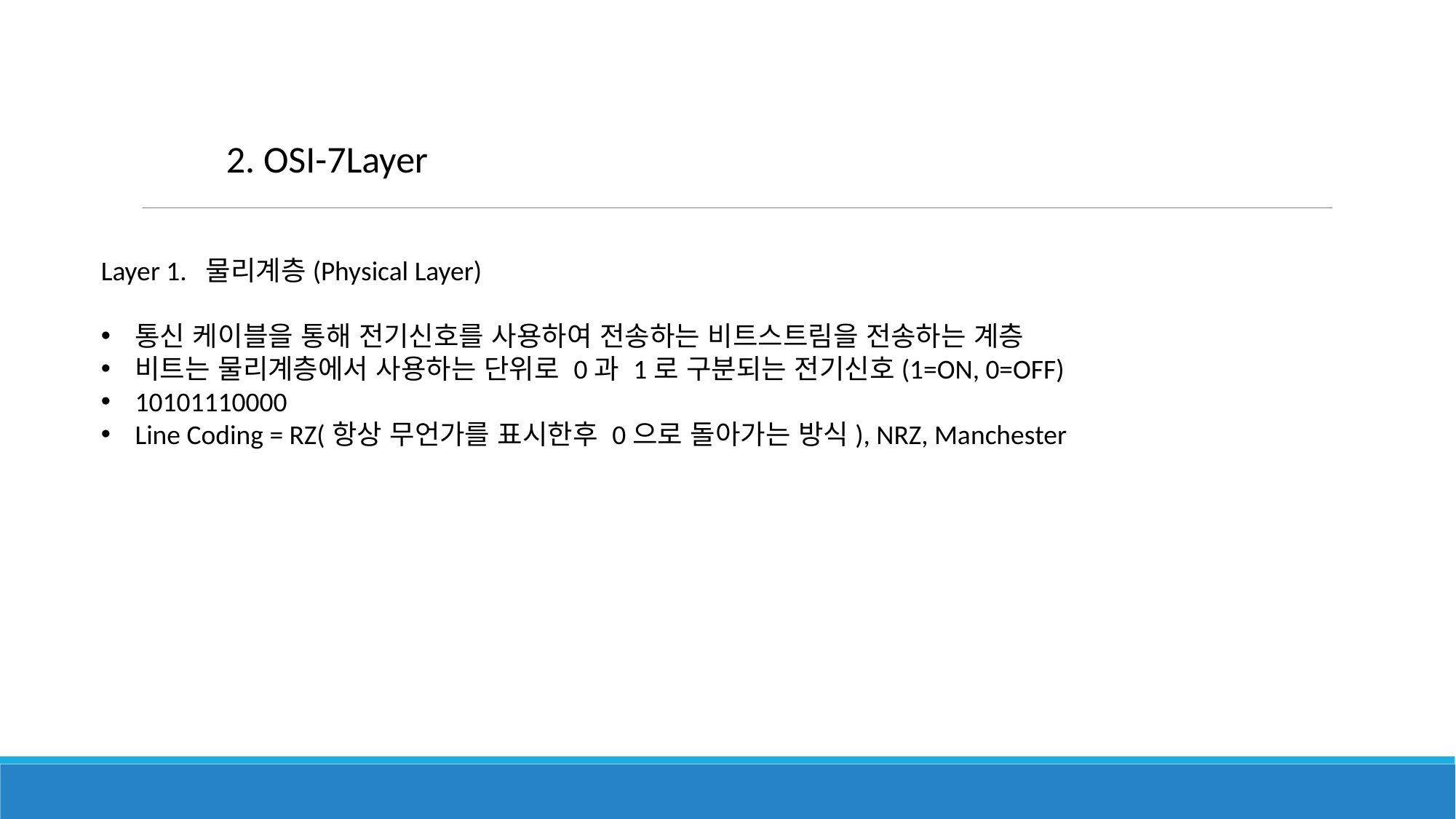

2. OSI-7Layer
Layer 1.  물리계층(Physical Layer)

통신 케이블을 통해 전기신호를 사용하여 전송하는 비트스트림을 전송하는 계층
비트는 물리계층에서 사용하는 단위로 0과 1로 구분되는 전기신호(1=ON, 0=OFF)
10101110000
Line Coding = RZ(항상 무언가를 표시한후 0으로 돌아가는 방식), NRZ, Manchester